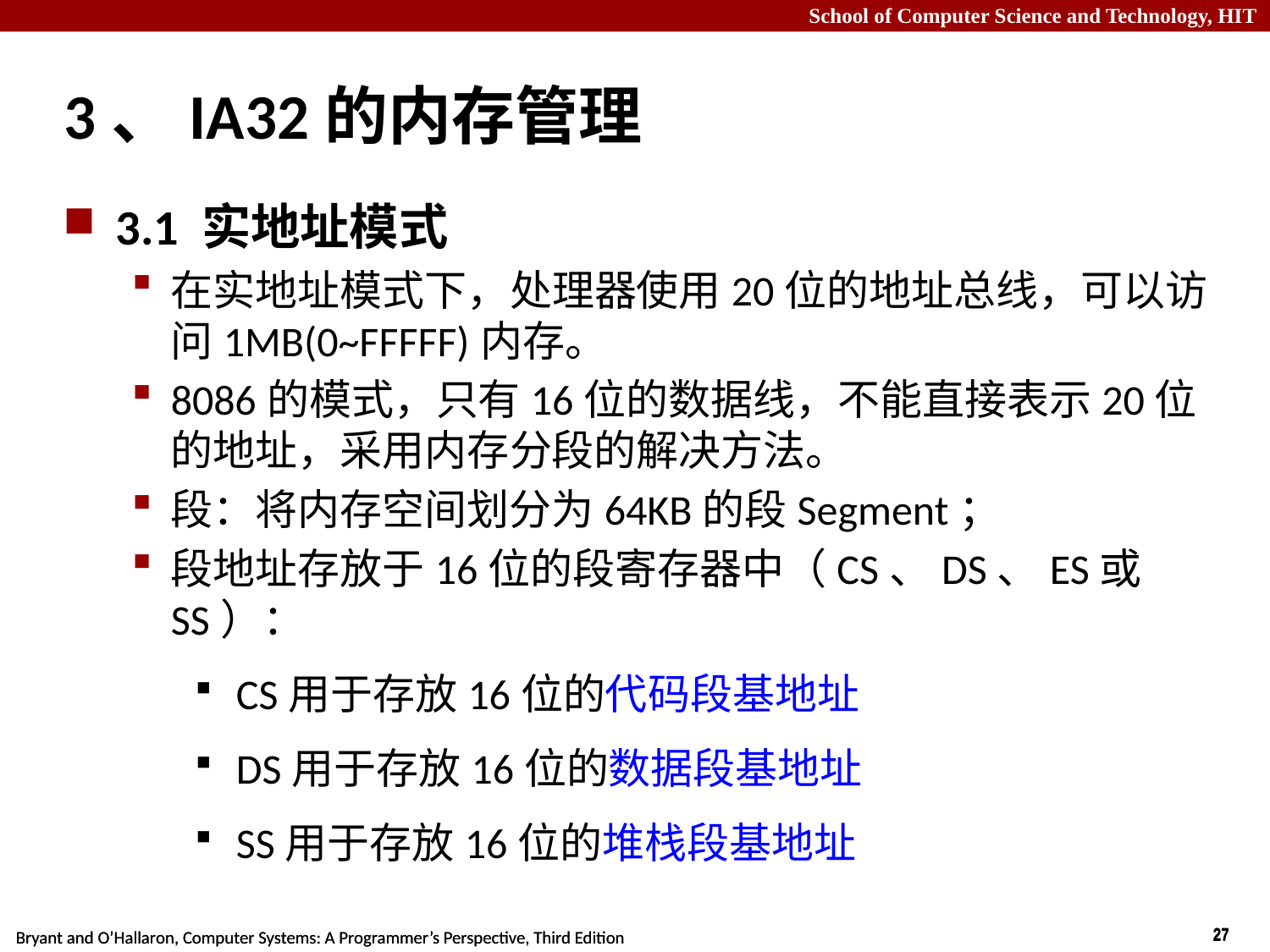

# 3、IA32的内存管理
3.1 实地址模式
在实地址模式下，处理器使用20位的地址总线，可以访问1MB(0~FFFFF)内存。
8086的模式，只有16位的数据线，不能直接表示20位的地址，采用内存分段的解决方法。
段：将内存空间划分为64KB的段Segment；
段地址存放于16位的段寄存器中（CS、DS、ES或SS）：
 CS用于存放16位的代码段基地址
 DS用于存放16位的数据段基地址
 SS用于存放16位的堆栈段基地址